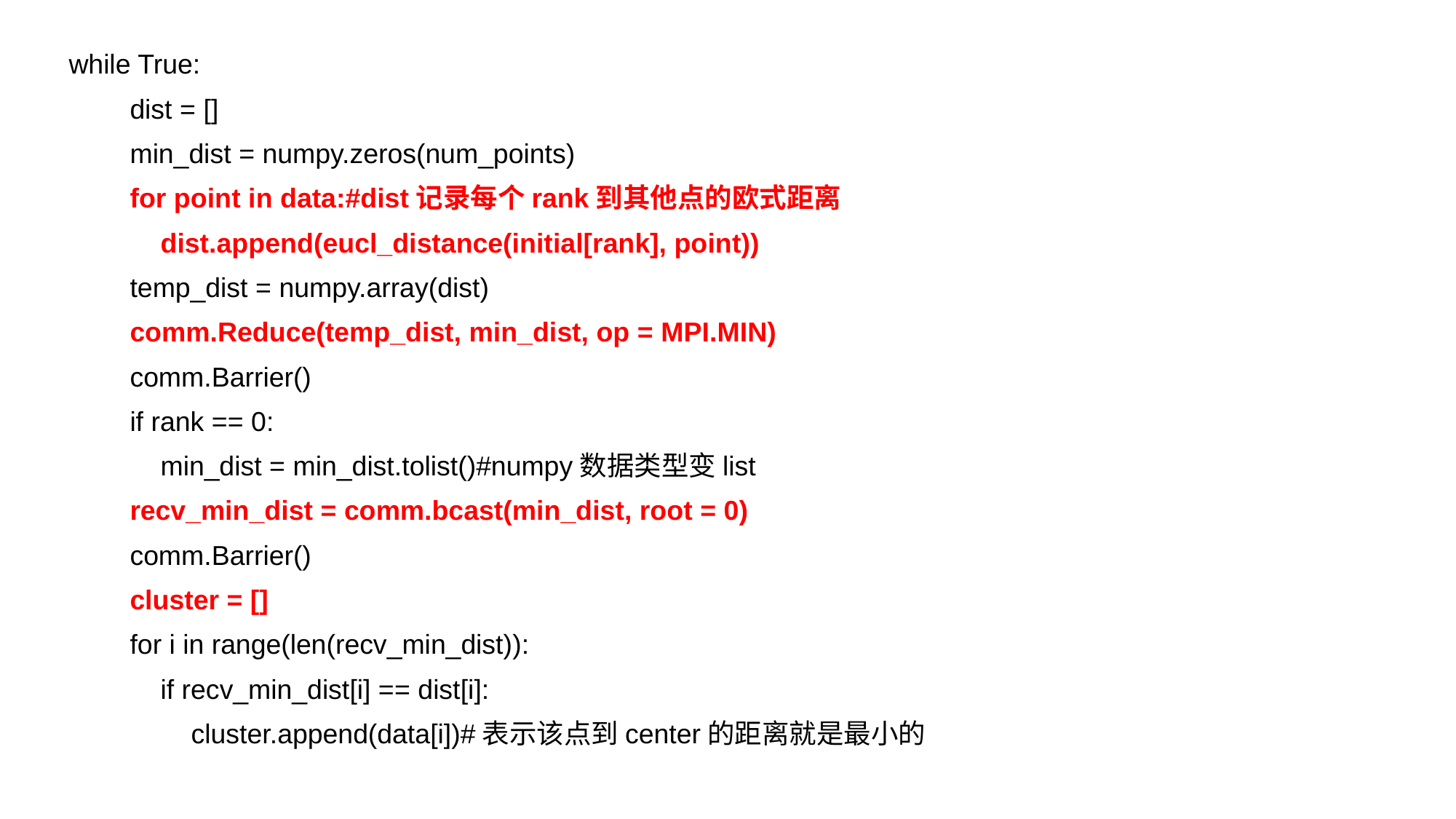

while True:
        dist = []
        min_dist = numpy.zeros(num_points)
        for point in data:#dist记录每个rank到其他点的欧式距离
            dist.append(eucl_distance(initial[rank], point))
        temp_dist = numpy.array(dist)
        comm.Reduce(temp_dist, min_dist, op = MPI.MIN)
        comm.Barrier()
        if rank == 0:
            min_dist = min_dist.tolist()#numpy数据类型变list
        recv_min_dist = comm.bcast(min_dist, root = 0)
        comm.Barrier()
        cluster = []
        for i in range(len(recv_min_dist)):
            if recv_min_dist[i] == dist[i]:
                cluster.append(data[i])#表示该点到center的距离就是最小的